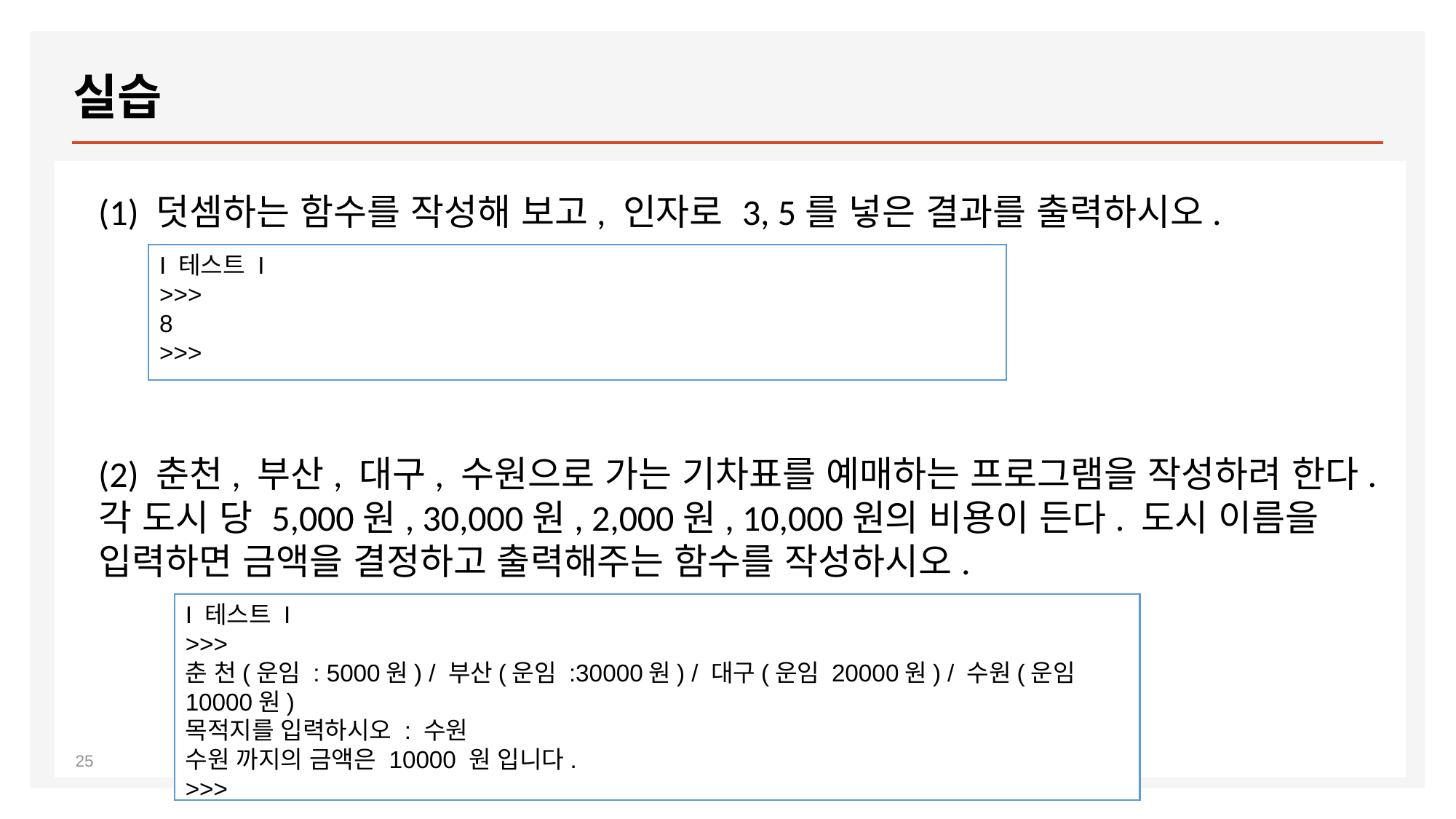

# 실습
(1) 덧셈하는 함수를 작성해 보고, 인자로 3, 5를 넣은 결과를 출력하시오.

(2) 춘천, 부산, 대구, 수원으로 가는 기차표를 예매하는 프로그램을 작성하려 한다. 각 도시 당 5,000원, 30,000원, 2,000원, 10,000원의 비용이 든다. 도시 이름을 입력하면 금액을 결정하고 출력해주는 함수를 작성하시오.
I 테스트 I
>>>
8
>>>
I 테스트 I
>>>
춘 천(운임 : 5000원) / 부산(운임 :30000원) / 대구(운임 20000원) / 수원(운임 10000원)
목적지를 입력하시오 : 수원
수원 까지의 금액은 10000 원 입니다.
>>>
25